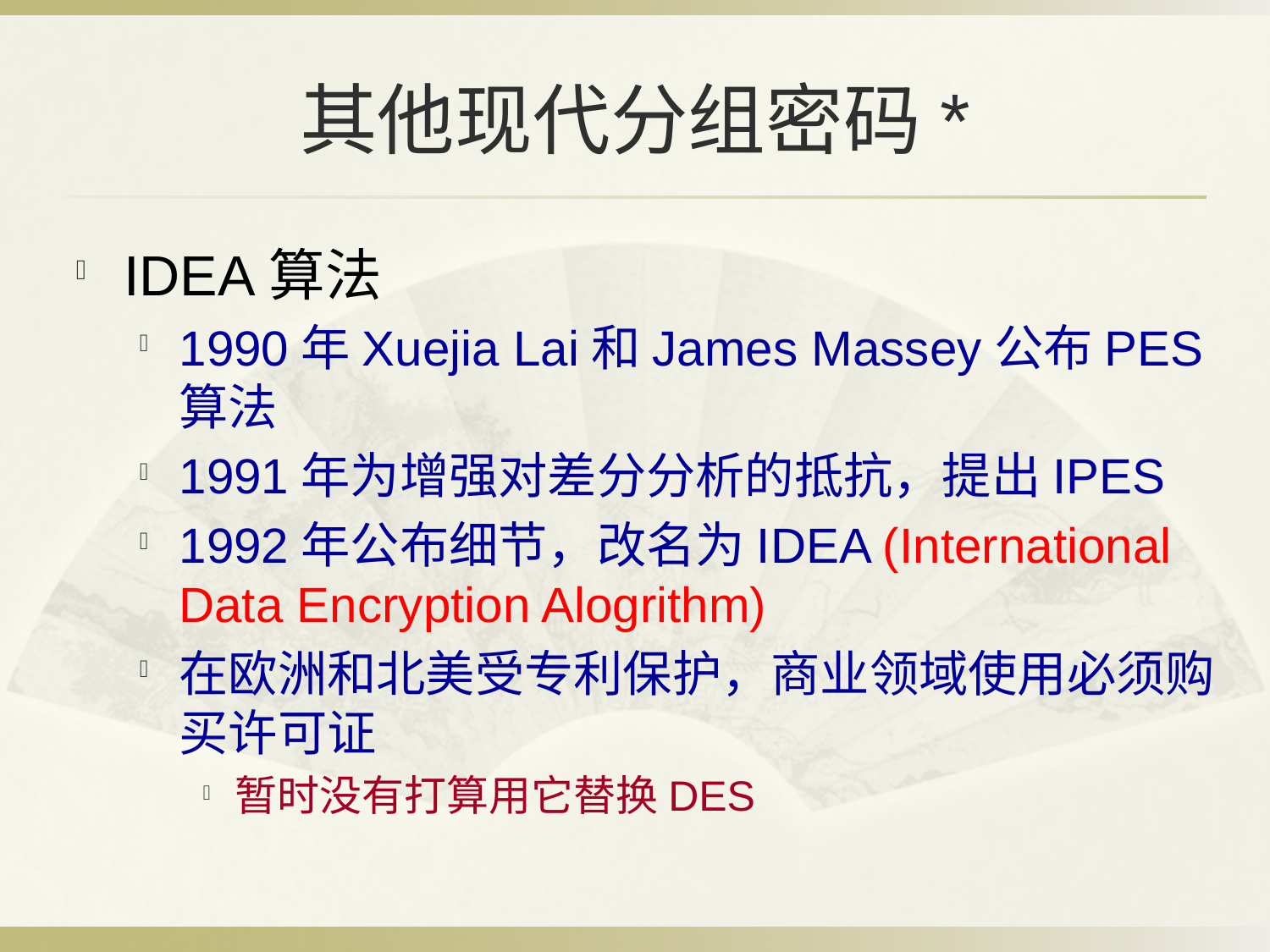

# 其他现代分组密码*
IDEA算法
1990年Xuejia Lai和James Massey公布PES算法
1991年为增强对差分分析的抵抗，提出IPES
1992年公布细节，改名为IDEA (International Data Encryption Alogrithm)
在欧洲和北美受专利保护，商业领域使用必须购买许可证
暂时没有打算用它替换DES